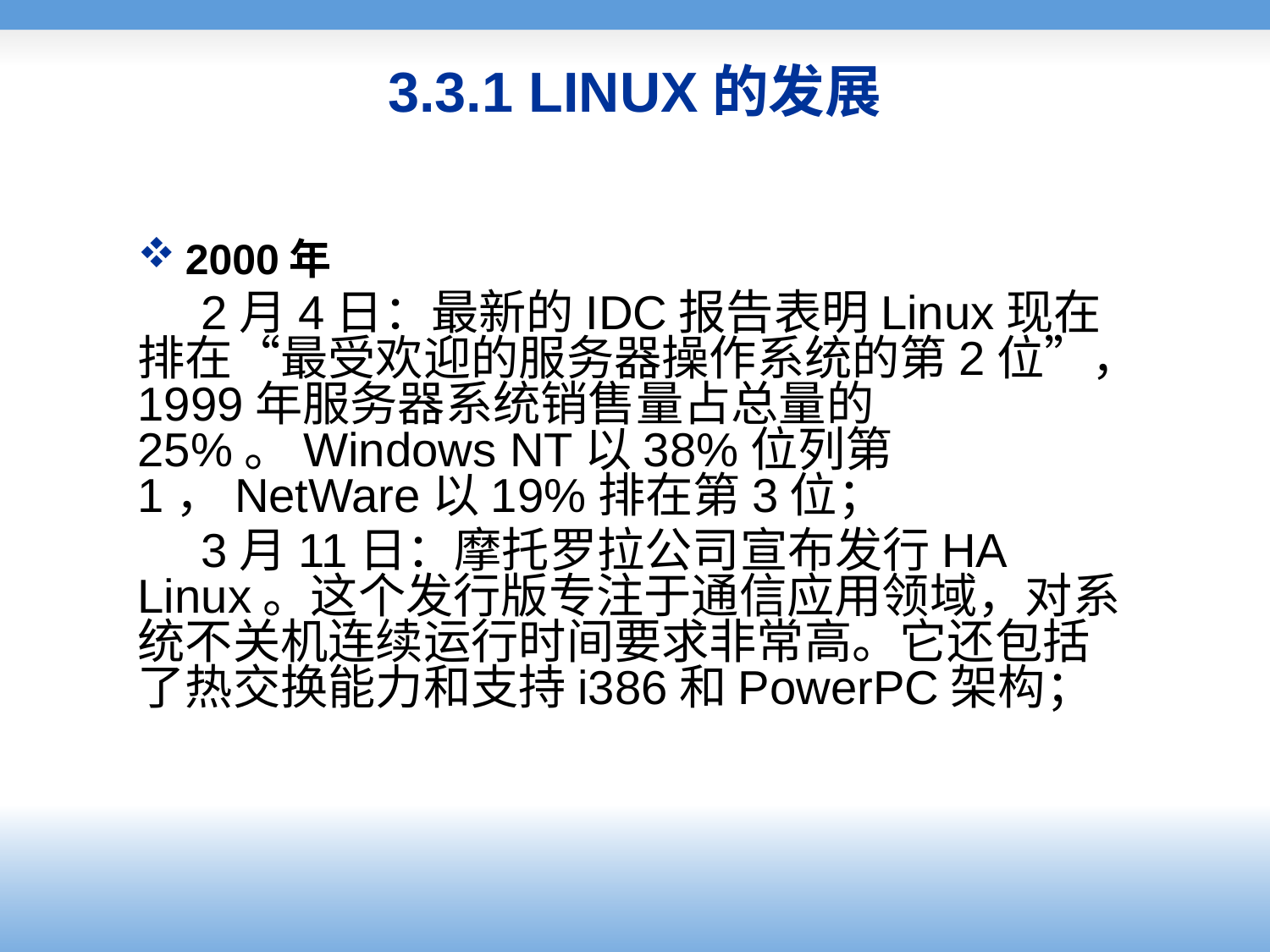

# 3.3.1 LINUX的发展
2000年
2月4日：最新的IDC报告表明Linux现在排在“最受欢迎的服务器操作系统的第2位”，1999年服务器系统销售量占总量的25%。Windows NT以38%位列第1，NetWare以19%排在第3位；
3月11日：摩托罗拉公司宣布发行HA Linux。这个发行版专注于通信应用领域，对系统不关机连续运行时间要求非常高。它还包括了热交换能力和支持i386和PowerPC架构；